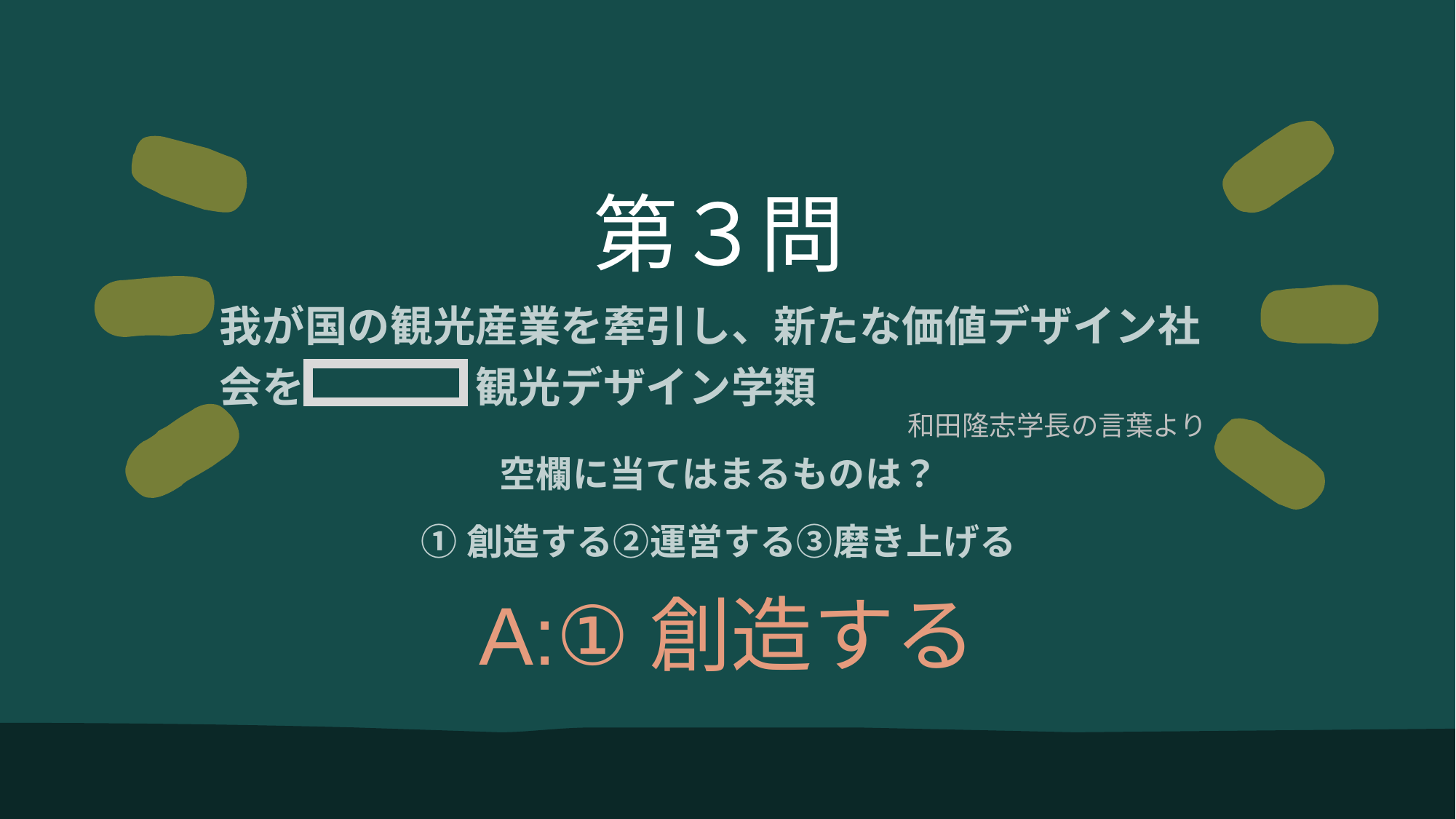

# 第３問

我が国の観光産業を牽引し、新たな価値デザイン社会を　　　　観光デザイン学類

和田隆志学長の言葉より
空欄に当てはまるものは？
①創造する②運営する③磨き上げる
A:①創造する